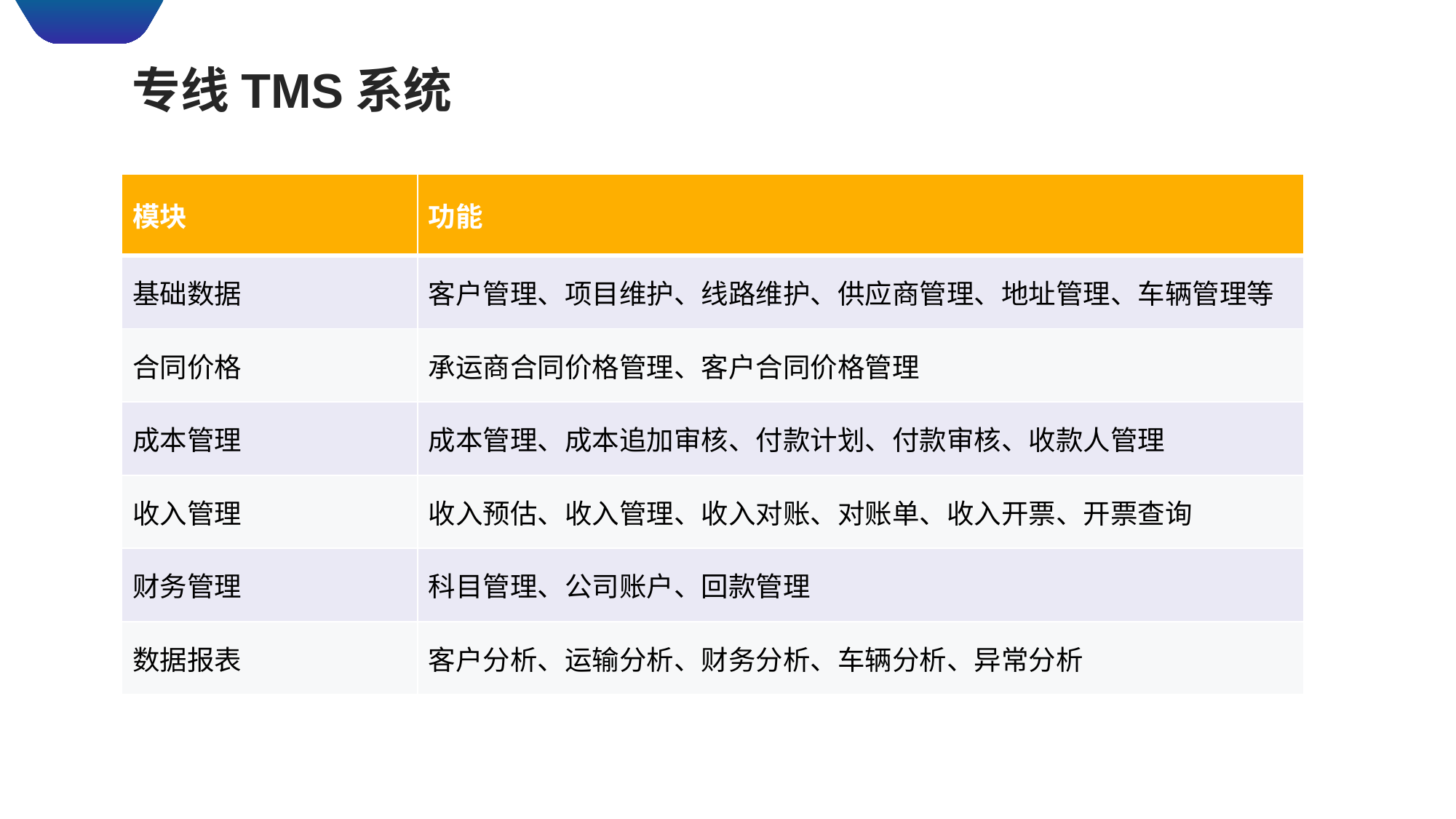

专线TMS系统
| 模块 | 功能 |
| --- | --- |
| 基础数据 | 客户管理、项目维护、线路维护、供应商管理、地址管理、车辆管理等 |
| 合同价格 | 承运商合同价格管理、客户合同价格管理 |
| 成本管理 | 成本管理、成本追加审核、付款计划、付款审核、收款人管理 |
| 收入管理 | 收入预估、收入管理、收入对账、对账单、收入开票、开票查询 |
| 财务管理 | 科目管理、公司账户、回款管理 |
| 数据报表 | 客户分析、运输分析、财务分析、车辆分析、异常分析 |